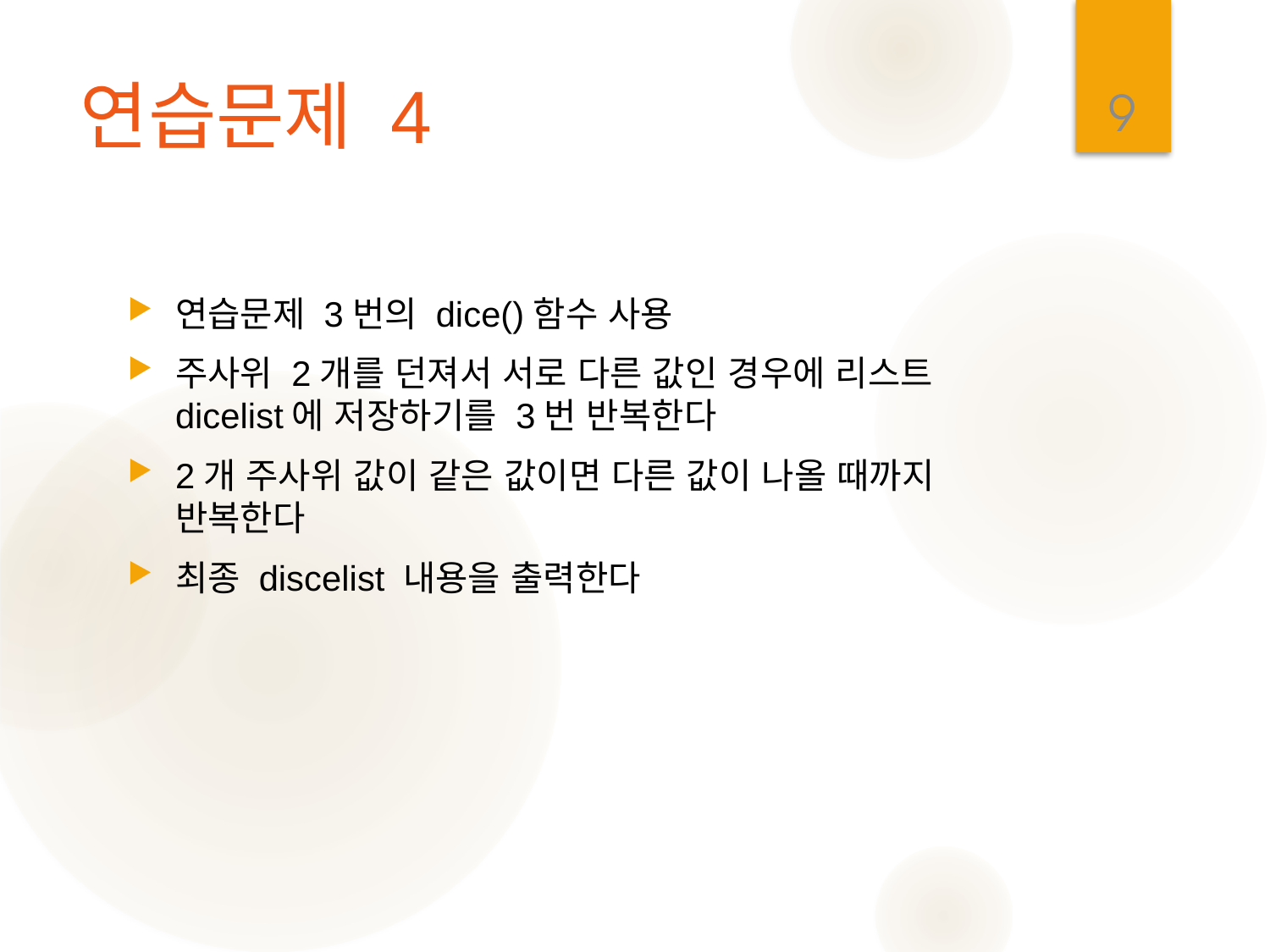

9
# 연습문제 4

연습문제 3번의 dice()함수 사용
주사위 2개를 던져서 서로 다른 값인 경우에 리스트 dicelist에 저장하기를 3번 반복한다
2개 주사위 값이 같은 값이면 다른 값이 나올 때까지 반복한다
최종 discelist 내용을 출력한다